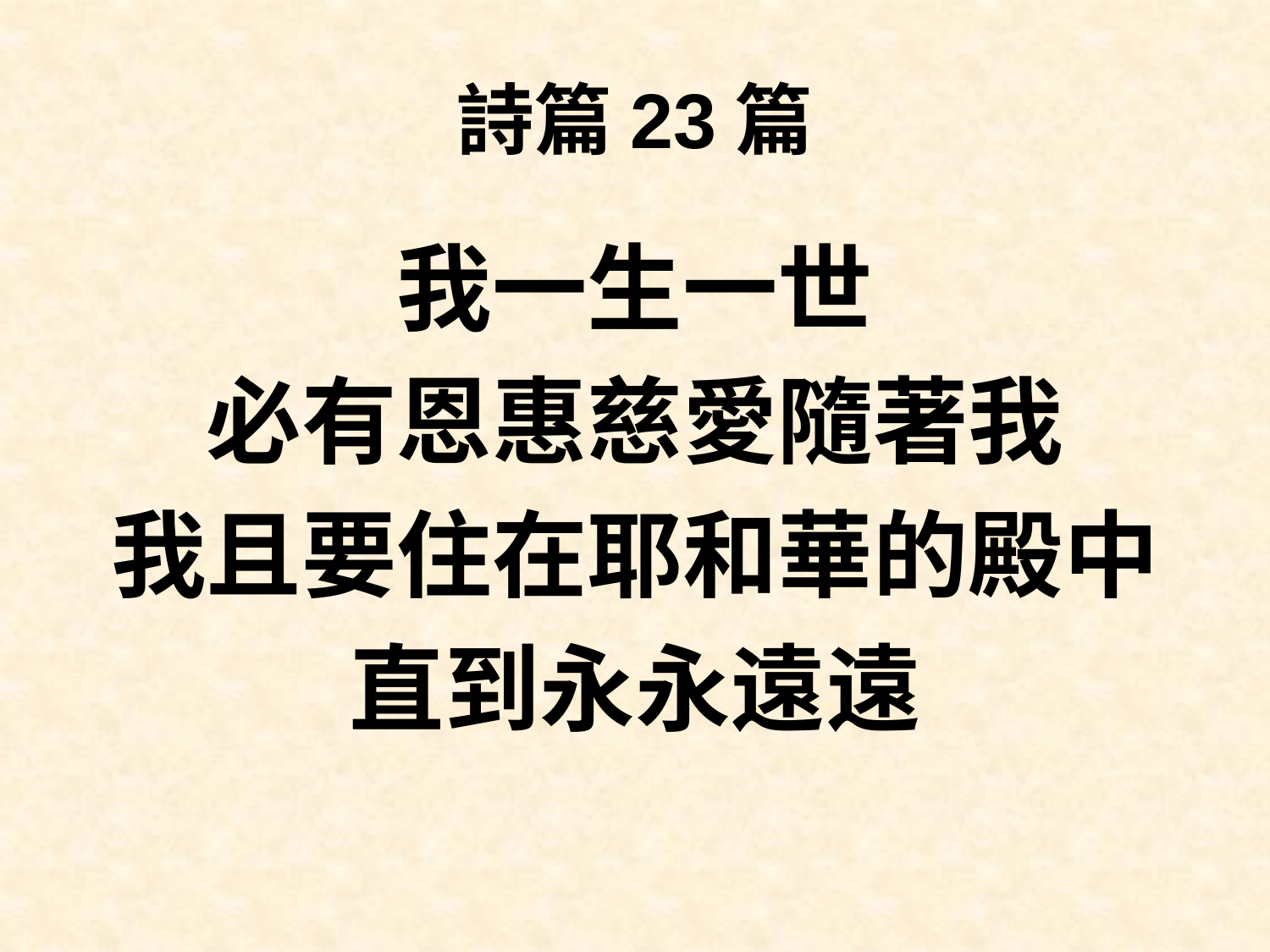

# 詩篇23篇
我一生一世
必有恩惠慈愛隨著我
我且要住在耶和華的殿中
直到永永遠遠